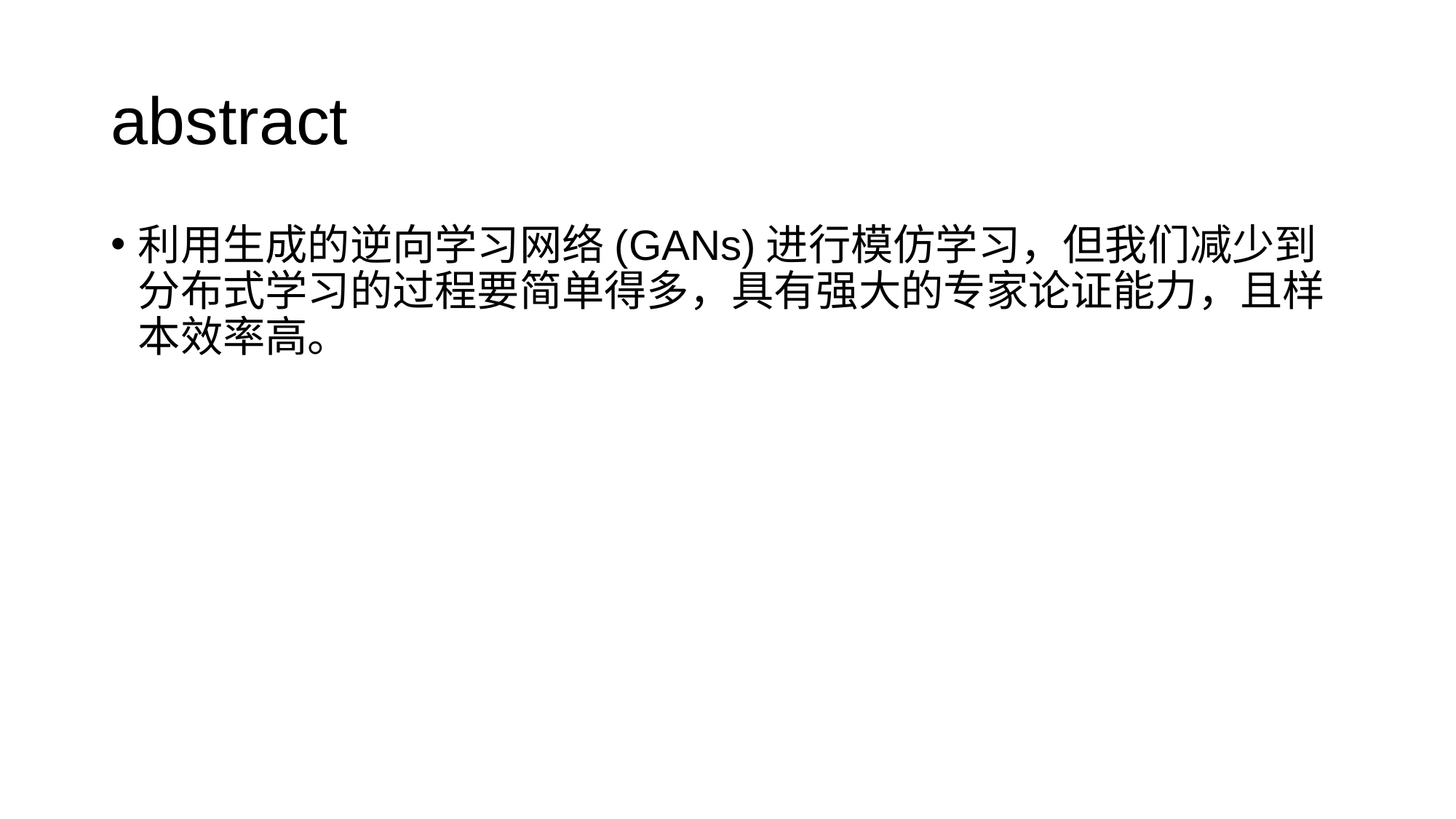

# abstract
利用生成的逆向学习网络(GANs)进行模仿学习，但我们减少到分布式学习的过程要简单得多，具有强大的专家论证能力，且样本效率高。